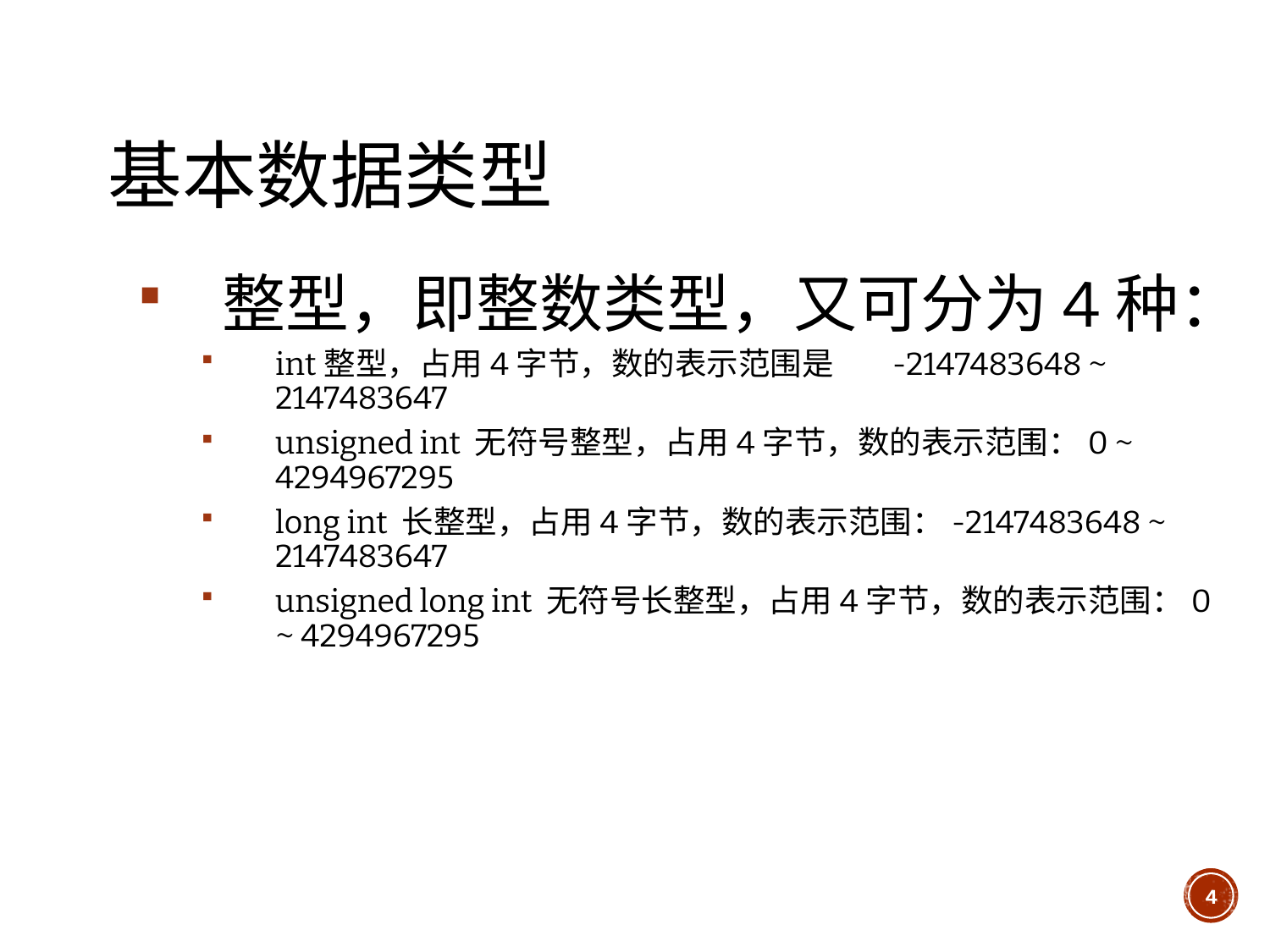

# 基本数据类型
整型，即整数类型，又可分为4种：
int整型，占用4字节，数的表示范围是       -2147483648 ~ 2147483647
unsigned int 无符号整型，占用4字节，数的表示范围：0 ~ 4294967295
long int 长整型，占用4字节，数的表示范围：-2147483648 ~ 2147483647
unsigned long int 无符号长整型，占用4字节，数的表示范围：0 ~ 4294967295
4